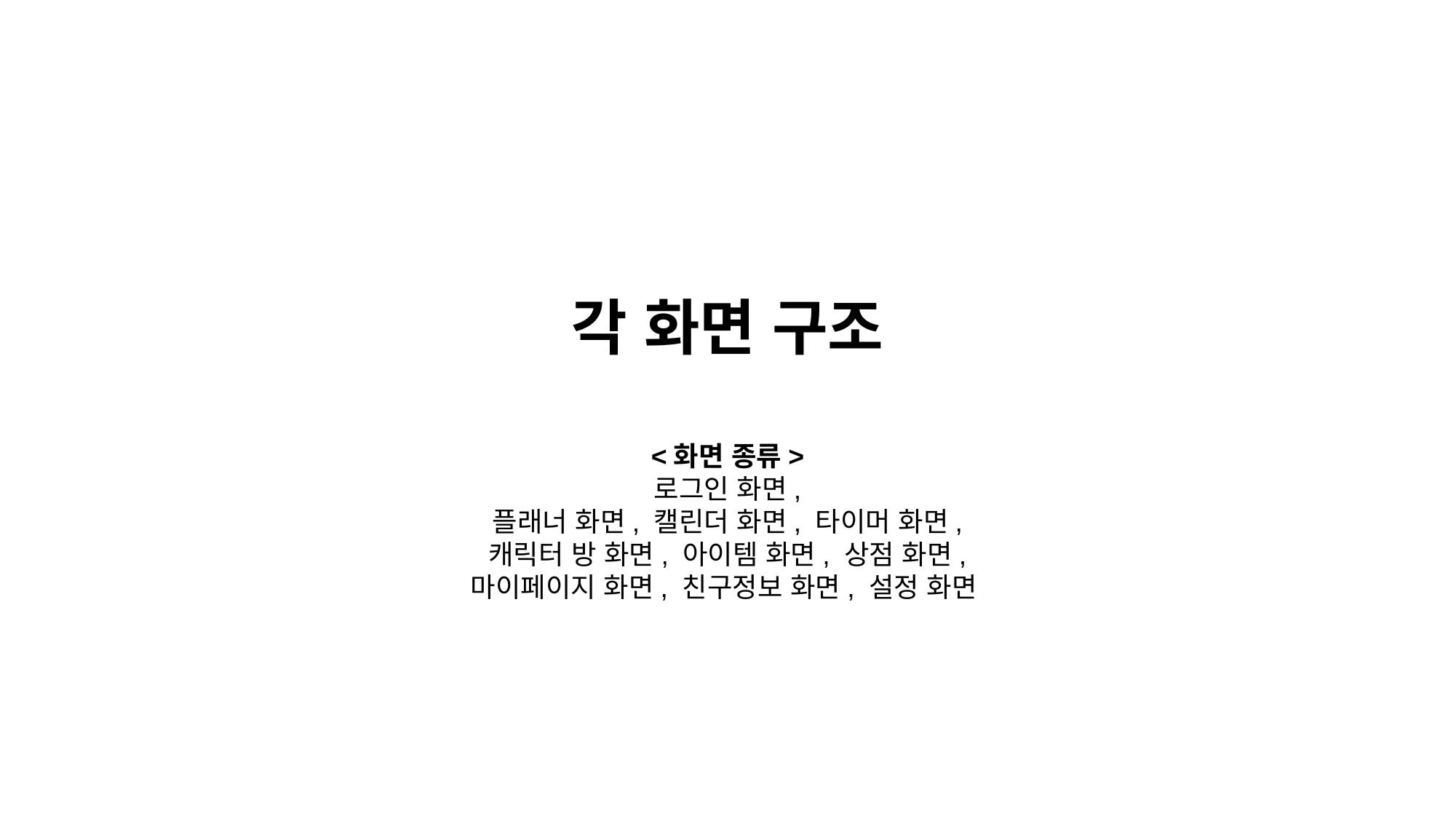

각 화면 구조
<화면 종류>
로그인 화면,
플래너 화면, 캘린더 화면, 타이머 화면,
캐릭터 방 화면, 아이템 화면, 상점 화면,
마이페이지 화면, 친구정보 화면, 설정 화면